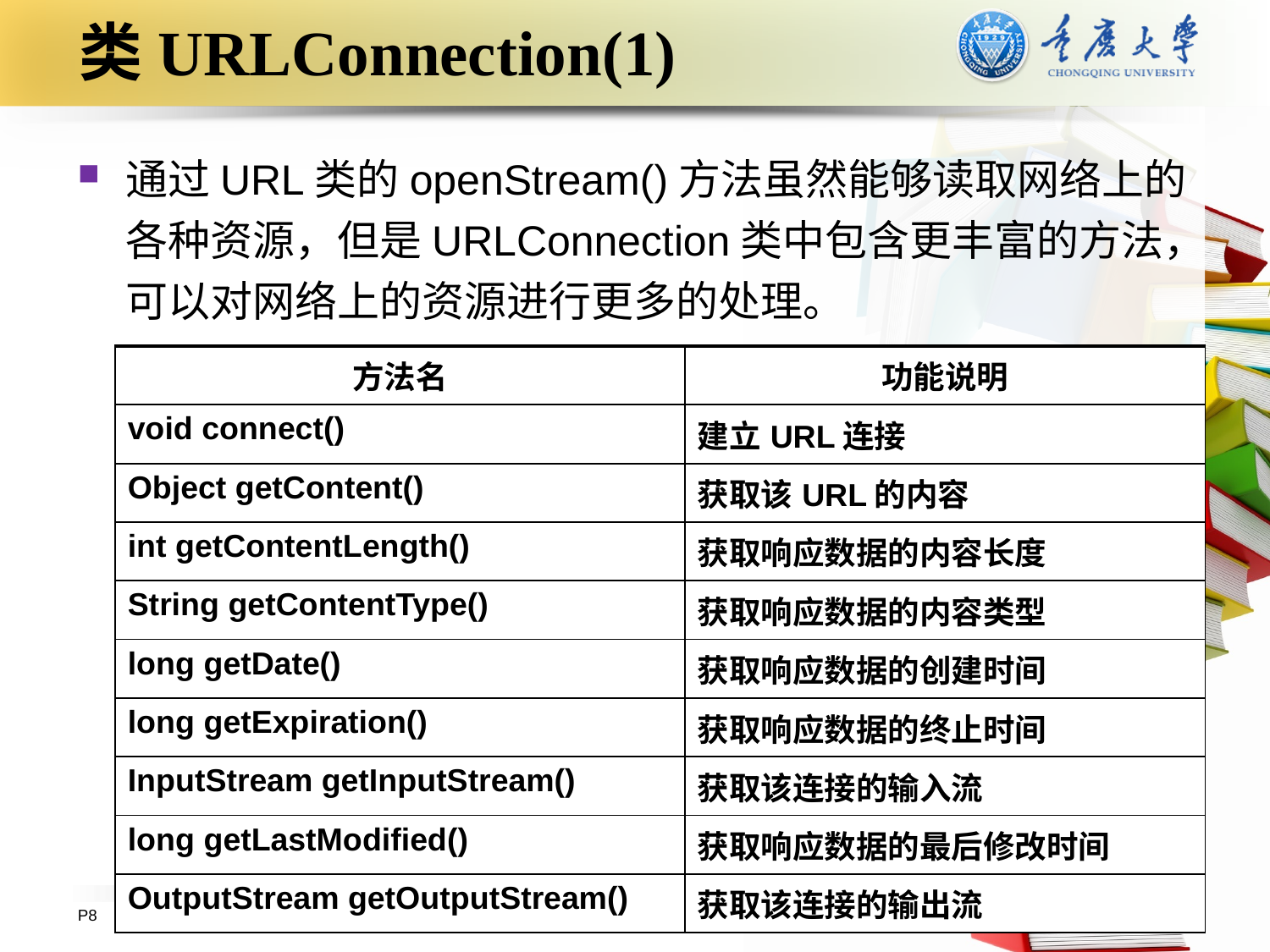

# 类URLConnection(1)
通过URL类的openStream()方法虽然能够读取网络上的各种资源，但是URLConnection类中包含更丰富的方法，可以对网络上的资源进行更多的处理。
| 方法名 | 功能说明 |
| --- | --- |
| void connect() | 建立URL连接 |
| Object getContent() | 获取该URL的内容 |
| int getContentLength() | 获取响应数据的内容长度 |
| String getContentType() | 获取响应数据的内容类型 |
| long getDate() | 获取响应数据的创建时间 |
| long getExpiration() | 获取响应数据的终止时间 |
| InputStream getInputStream() | 获取该连接的输入流 |
| long getLastModified() | 获取响应数据的最后修改时间 |
| OutputStream getOutputStream() | 获取该连接的输出流 |
P8